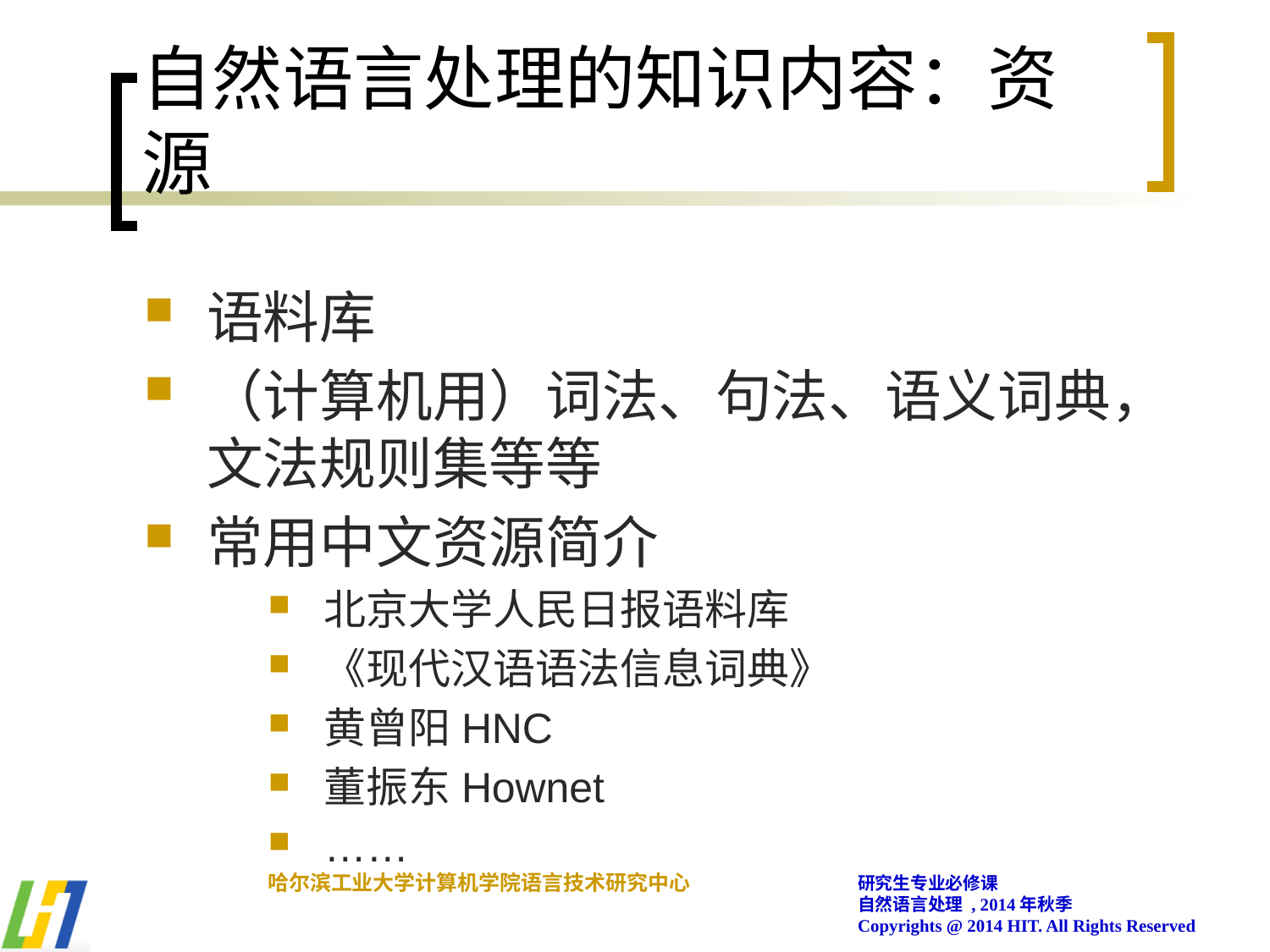

# 自然语言处理的知识内容：资源
语料库
（计算机用）词法、句法、语义词典，文法规则集等等
常用中文资源简介
北京大学人民日报语料库
《现代汉语语法信息词典》
黄曾阳HNC
董振东Hownet
……
哈尔滨工业大学计算机学院语言技术研究中心
研究生专业必修课
自然语言处理 , 2014年秋季
Copyrights @ 2014 HIT. All Rights Reserved